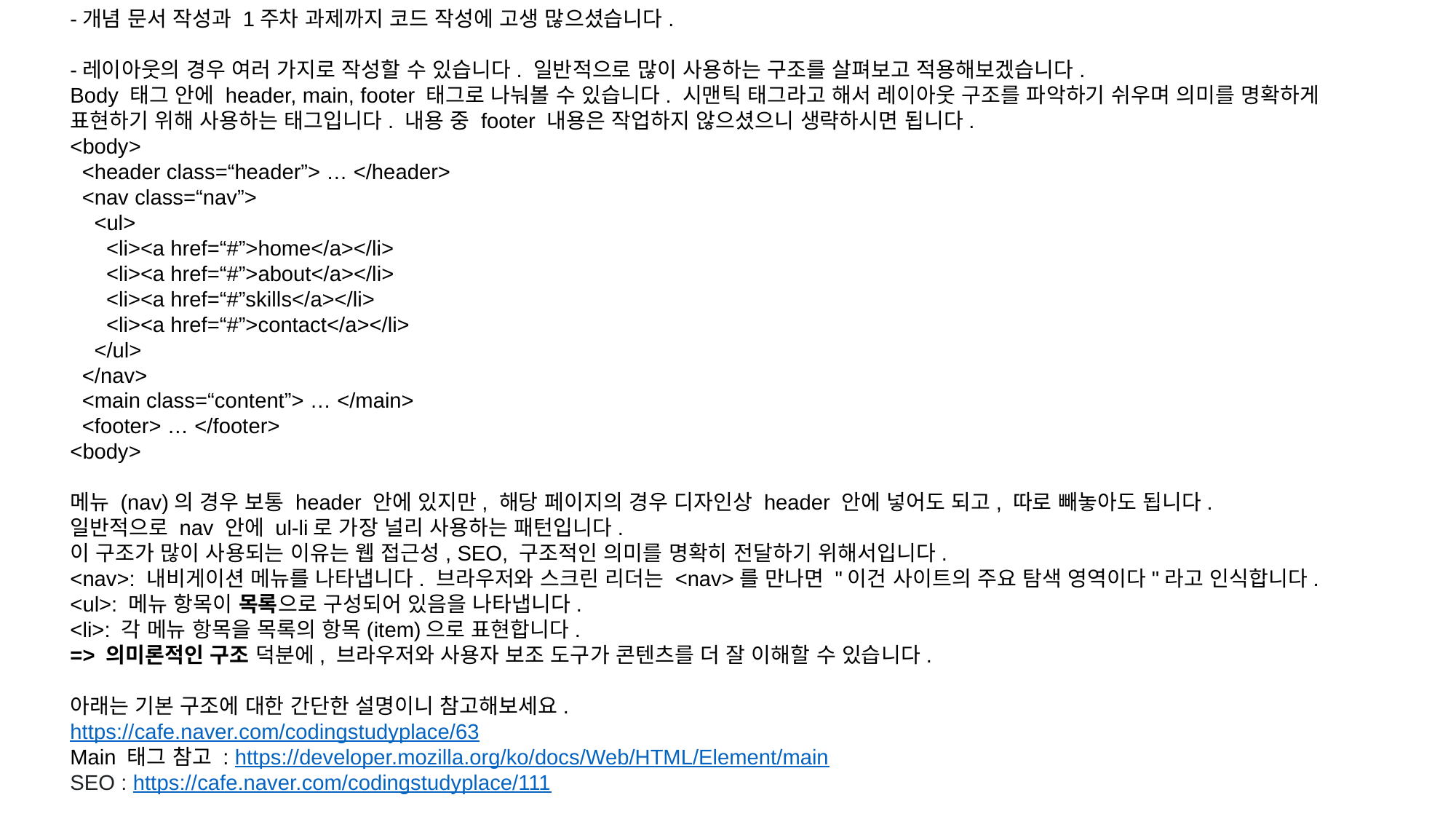

-개념 문서 작성과 1주차 과제까지 코드 작성에 고생 많으셨습니다.

-레이아웃의 경우 여러 가지로 작성할 수 있습니다. 일반적으로 많이 사용하는 구조를 살펴보고 적용해보겠습니다.
Body 태그 안에 header, main, footer 태그로 나눠볼 수 있습니다. 시맨틱 태그라고 해서 레이아웃 구조를 파악하기 쉬우며 의미를 명확하게
표현하기 위해 사용하는 태그입니다. 내용 중 footer 내용은 작업하지 않으셨으니 생략하시면 됩니다.
<body>
  <header class=“header”> … </header>
  <nav class=“nav”>
    <ul>
      <li><a href=“#”>home</a></li>
      <li><a href=“#”>about</a></li>
      <li><a href=“#”skills</a></li>
      <li><a href=“#”>contact</a></li>
    </ul>
  </nav>
  <main class=“content”> … </main>
  <footer> … </footer>
<body>

메뉴 (nav)의 경우 보통 header 안에 있지만, 해당 페이지의 경우 디자인상 header 안에 넣어도 되고, 따로 빼놓아도 됩니다.
일반적으로 nav 안에 ul-li로 가장 널리 사용하는 패턴입니다.
이 구조가 많이 사용되는 이유는 웹 접근성, SEO, 구조적인 의미를 명확히 전달하기 위해서입니다.
<nav>: 내비게이션 메뉴를 나타냅니다. 브라우저와 스크린 리더는 <nav>를 만나면 "이건 사이트의 주요 탐색 영역이다"라고 인식합니다.
<ul>: 메뉴 항목이 목록으로 구성되어 있음을 나타냅니다.
<li>: 각 메뉴 항목을 목록의 항목(item)으로 표현합니다.
=> 의미론적인 구조 덕분에, 브라우저와 사용자 보조 도구가 콘텐츠를 더 잘 이해할 수 있습니다.

아래는 기본 구조에 대한 간단한 설명이니 참고해보세요.
https://cafe.naver.com/codingstudyplace/63
Main 태그 참고 : https://developer.mozilla.org/ko/docs/Web/HTML/Element/main
SEO : https://cafe.naver.com/codingstudyplace/111